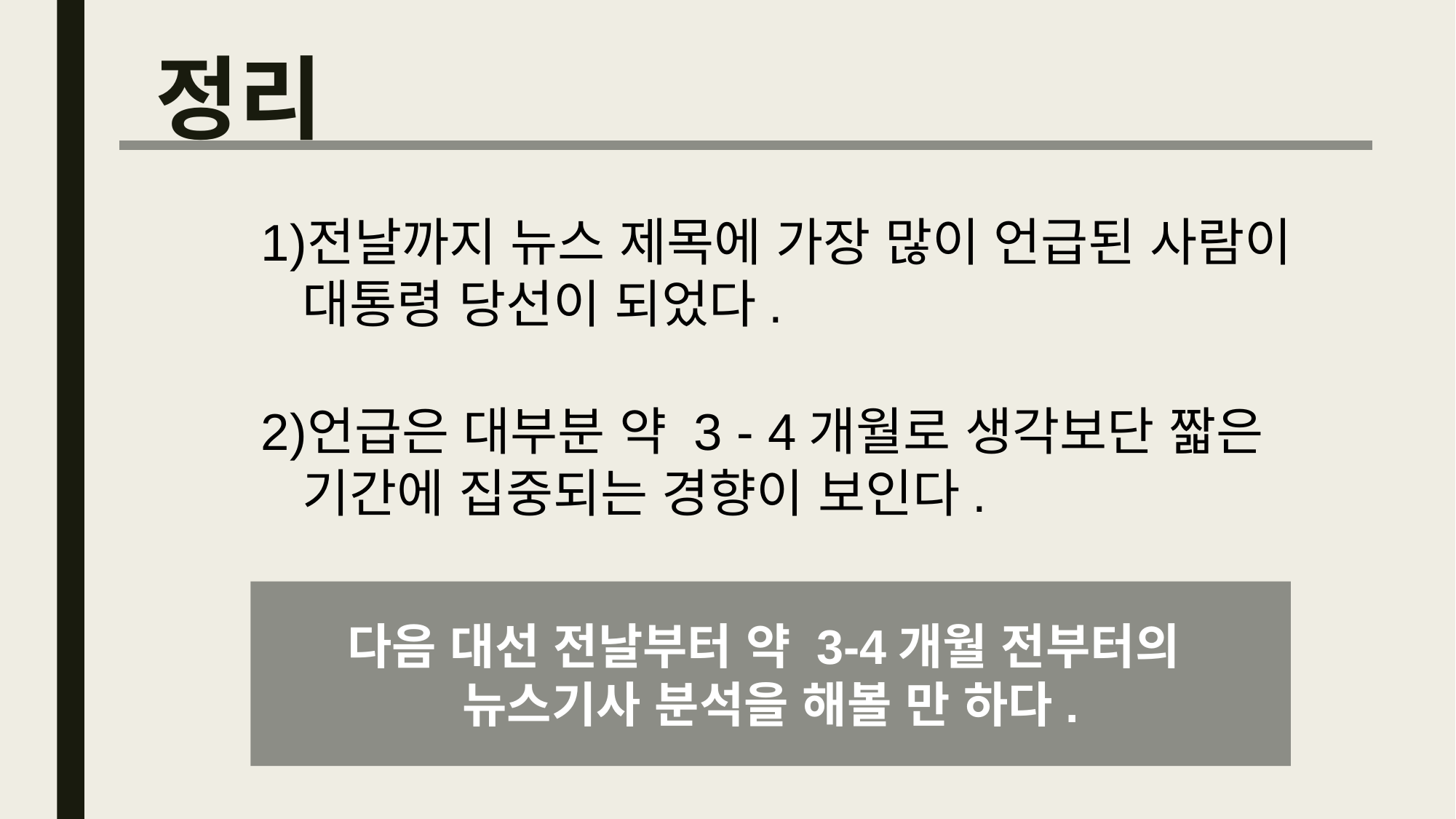

정리
전날까지 뉴스 제목에 가장 많이 언급된 사람이 대통령 당선이 되었다.

언급은 대부분 약 3 - 4개월로 생각보단 짧은 기간에 집중되는 경향이 보인다.
다음 대선 전날부터 약 3-4개월 전부터의
뉴스기사 분석을 해볼 만 하다.